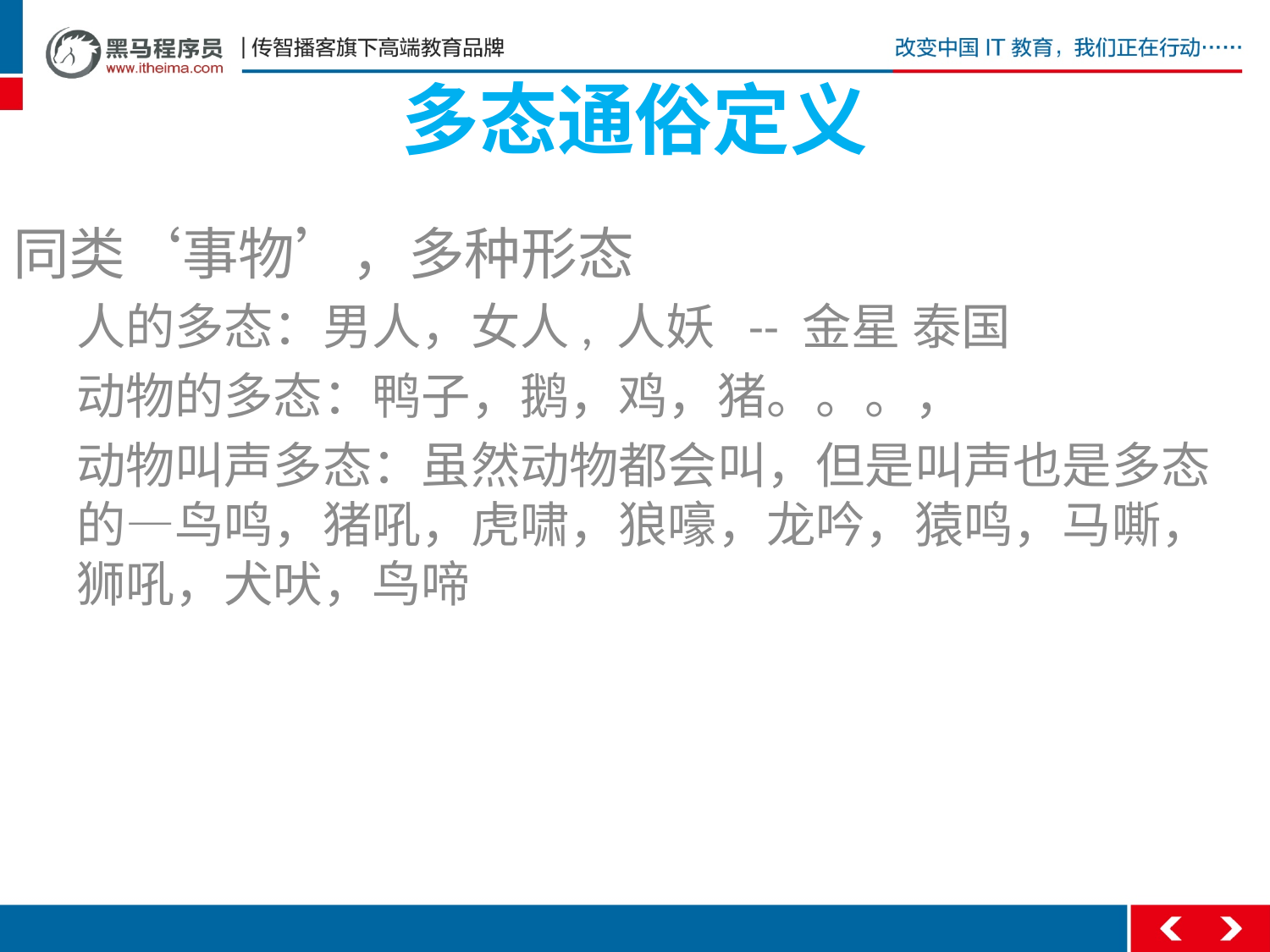

# 多态通俗定义
同类‘事物’，多种形态
人的多态：男人，女人, 人妖  -- 金星 泰国
动物的多态：鸭子，鹅，鸡，猪。。。，
动物叫声多态：虽然动物都会叫，但是叫声也是多态的—鸟鸣，猪吼，虎啸，狼嚎，龙吟，猿鸣，马嘶，狮吼，犬吠，鸟啼